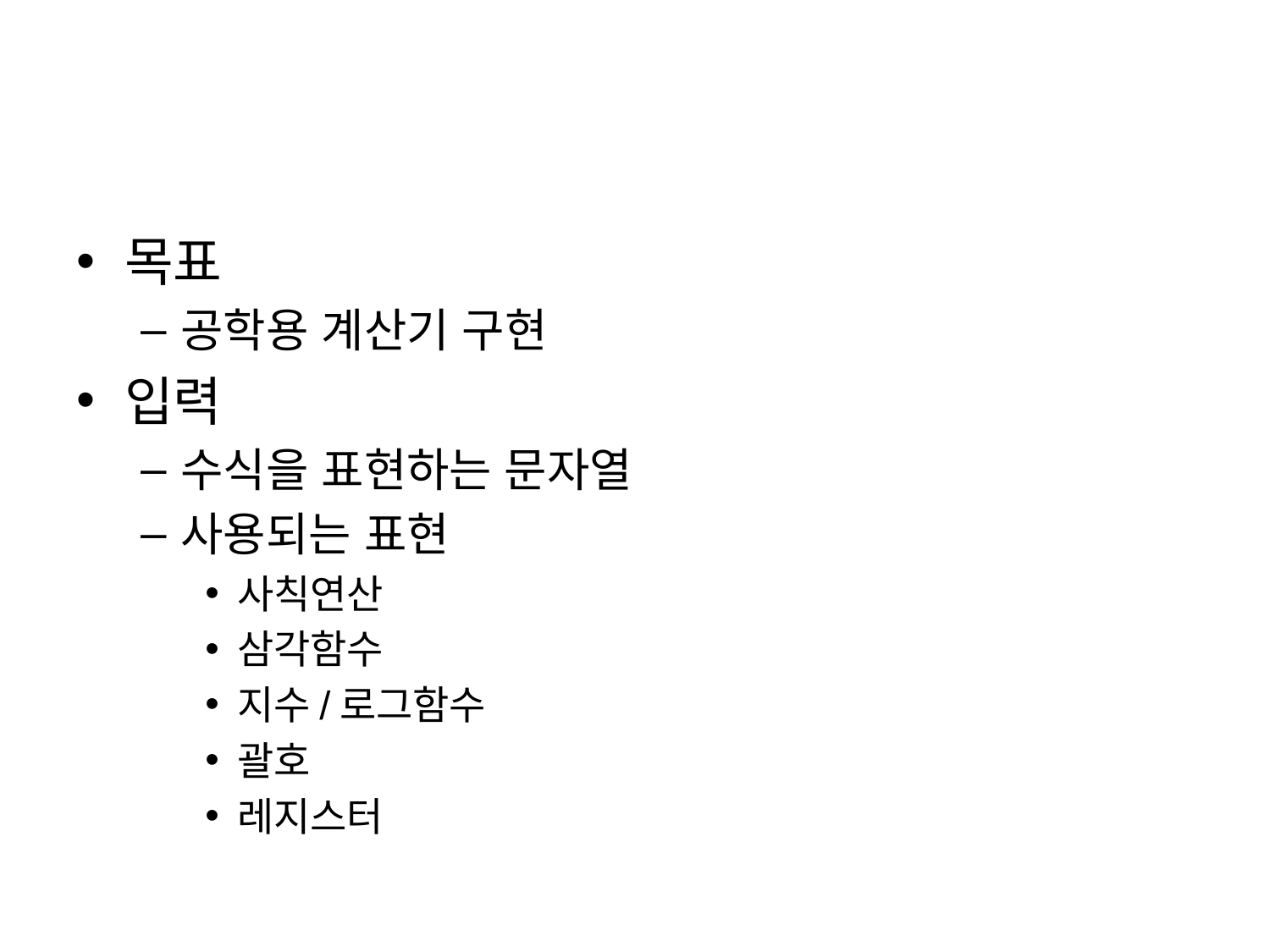

#
목표
공학용 계산기 구현
입력
수식을 표현하는 문자열
사용되는 표현
사칙연산
삼각함수
지수/로그함수
괄호
레지스터